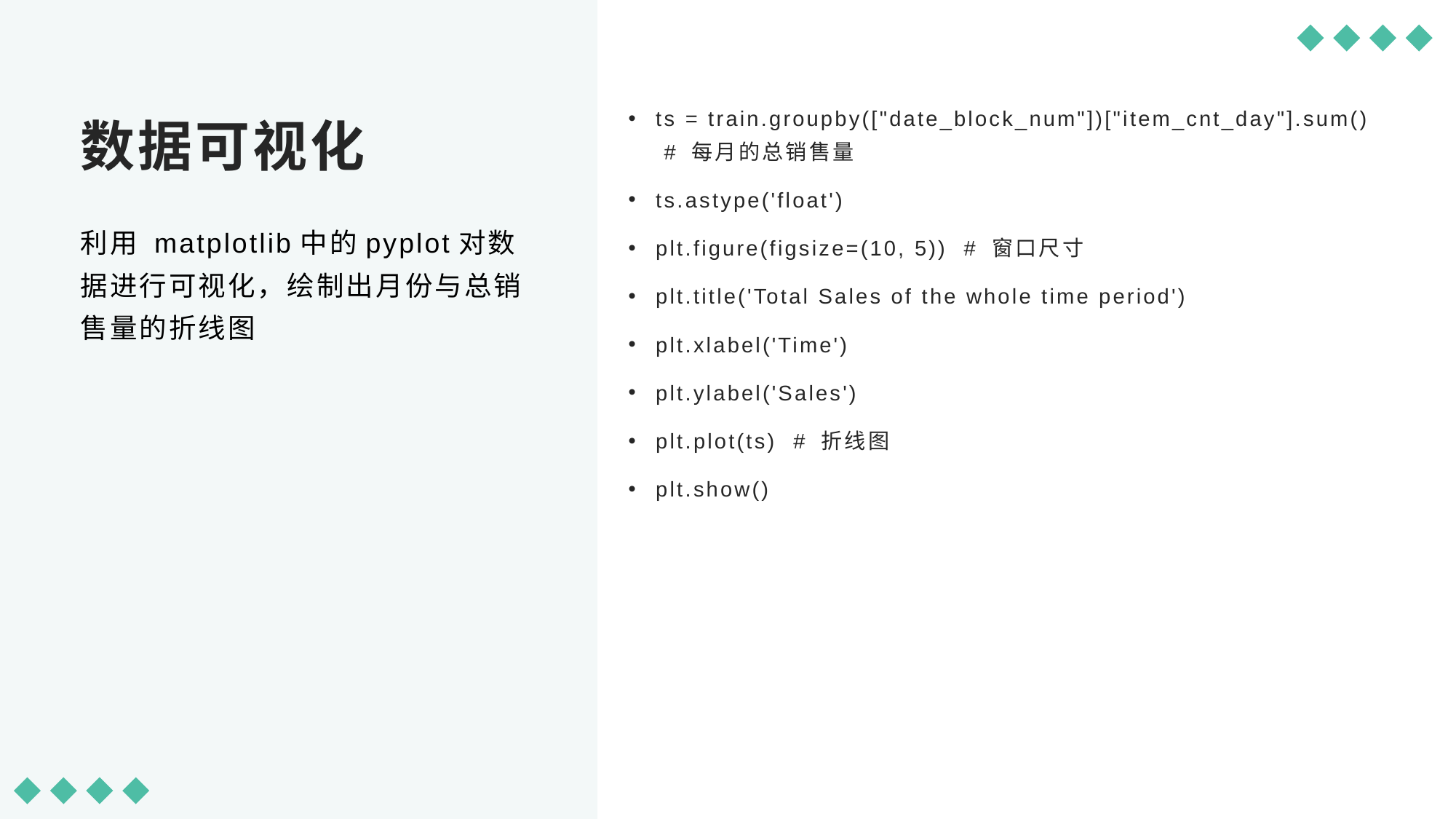

ts = train.groupby(["date_block_num"])["item_cnt_day"].sum()  # 每月的总销售量
ts.astype('float')
plt.figure(figsize=(10, 5))  # 窗口尺寸
plt.title('Total Sales of the whole time period')
plt.xlabel('Time')
plt.ylabel('Sales')
plt.plot(ts)  # 折线图
plt.show()
# 数据可视化
利用 matplotlib中的pyplot对数据进行可视化，绘制出月份与总销售量的折线图